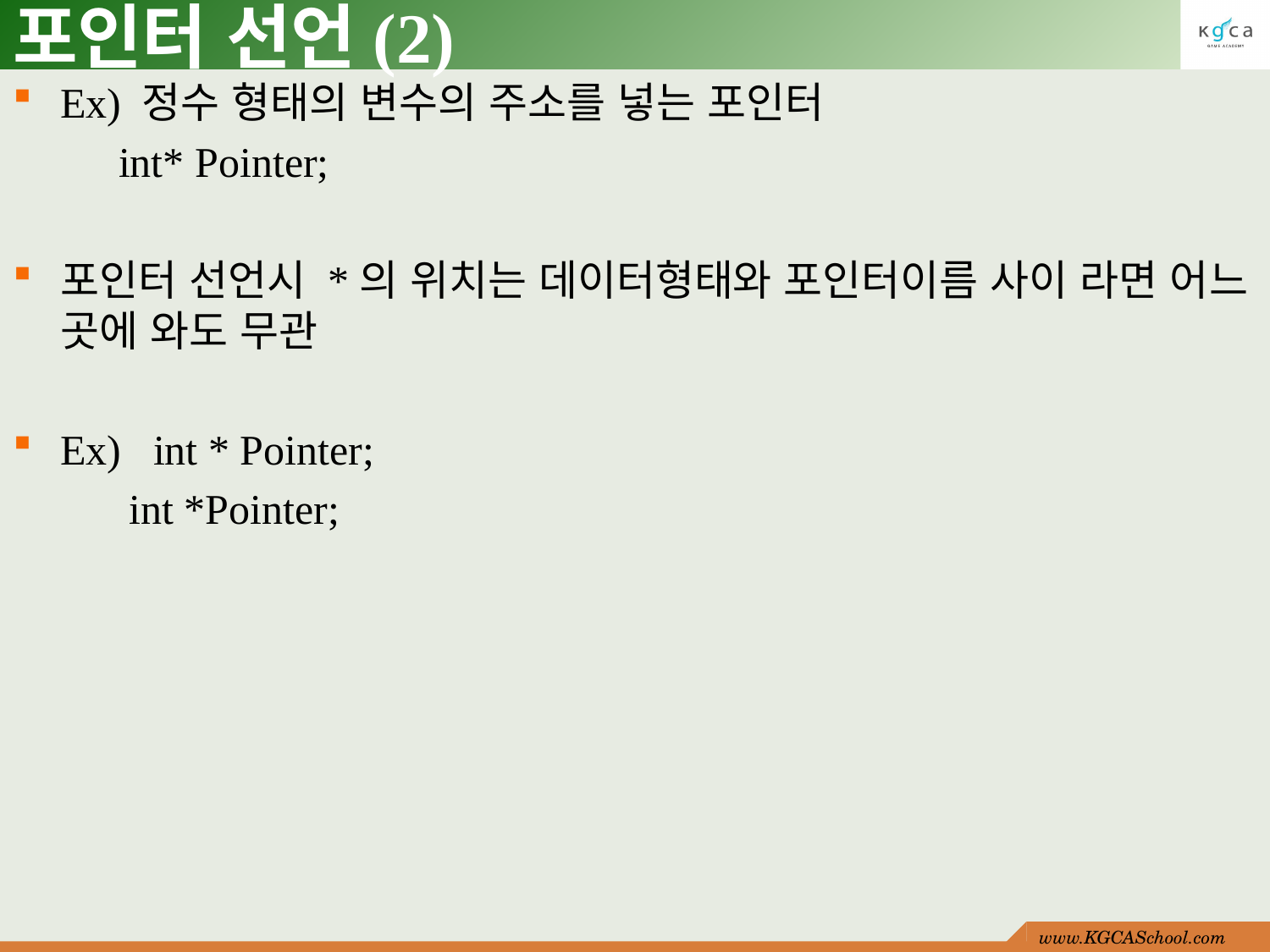

# 포인터 선언(2)
Ex) 정수 형태의 변수의 주소를 넣는 포인터
          int* Pointer;

포인터 선언시 *의 위치는 데이터형태와 포인터이름 사이 라면 어느 곳에 와도 무관

Ex)   int * Pointer;
           int *Pointer;